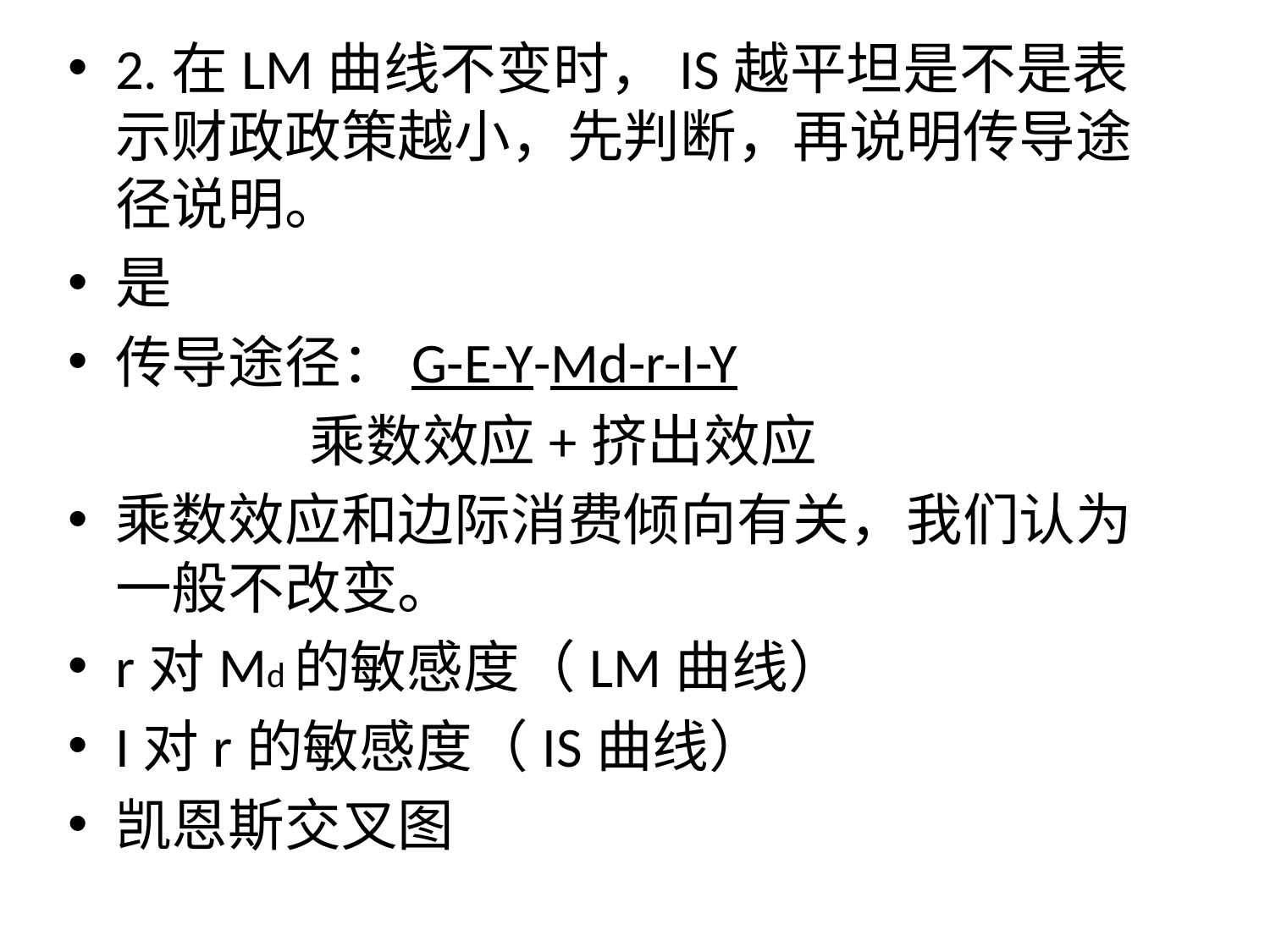

2.在LM曲线不变时，IS越平坦是不是表示财政政策越小，先判断，再说明传导途径说明。
是
传导途径：G-E-Y-Md-r-I-Y
                  乘数效应+挤出效应
乘数效应和边际消费倾向有关，我们认为一般不改变。
r对Md的敏感度（LM曲线）
I对r的敏感度（IS曲线）
凯恩斯交叉图
#